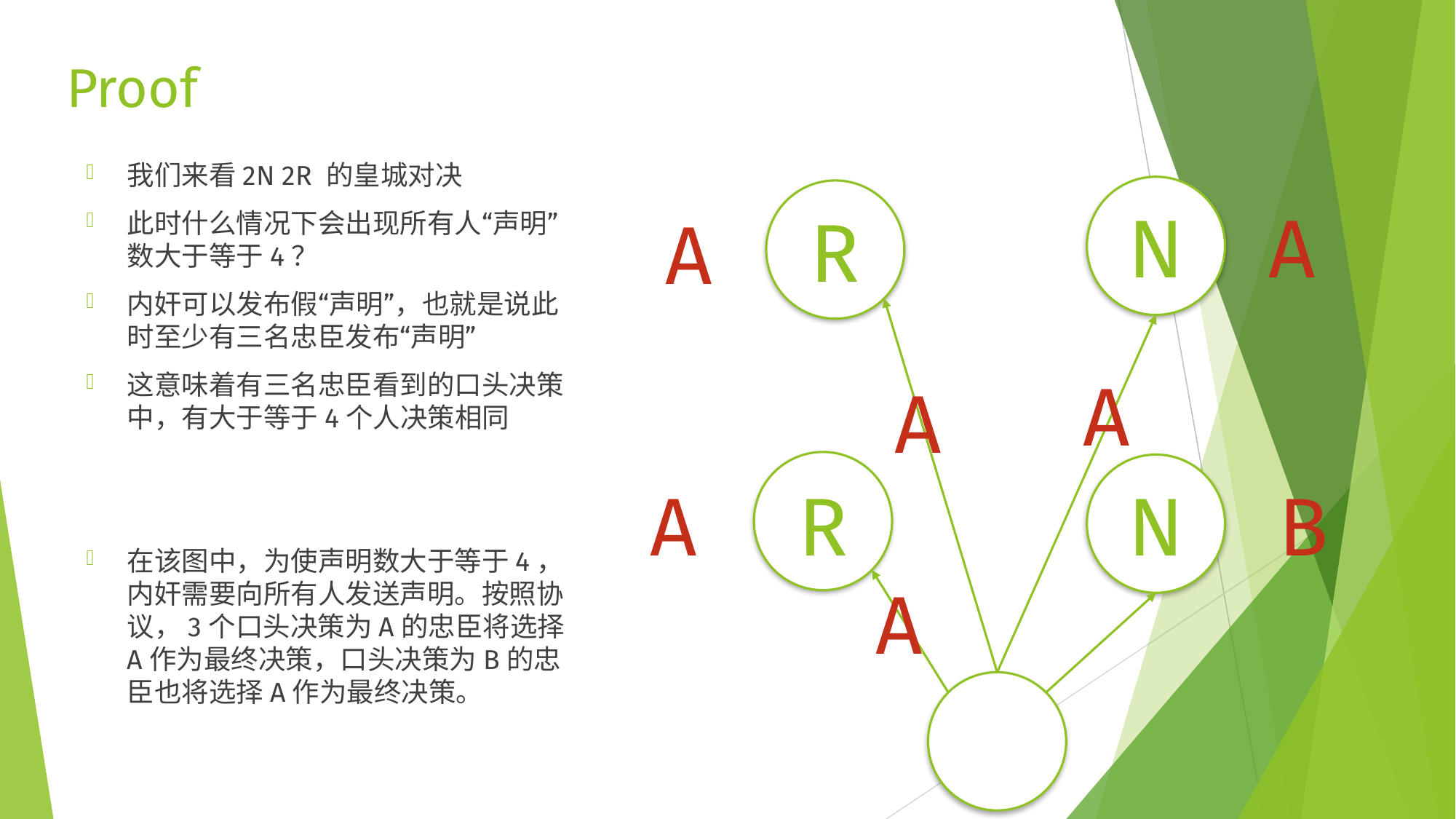

# Proof
我们来看2N 2R 的皇城对决
此时什么情况下会出现所有人“声明”数大于等于4？
内奸可以发布假“声明”，也就是说此时至少有三名忠臣发布“声明”
这意味着有三名忠臣看到的口头决策中，有大于等于4个人决策相同

在该图中，为使声明数大于等于4，内奸需要向所有人发送声明。按照协议，3个口头决策为A的忠臣将选择A作为最终决策，口头决策为B的忠臣也将选择A作为最终决策。

N
A
R
A
A
A

A
R
N
B
A